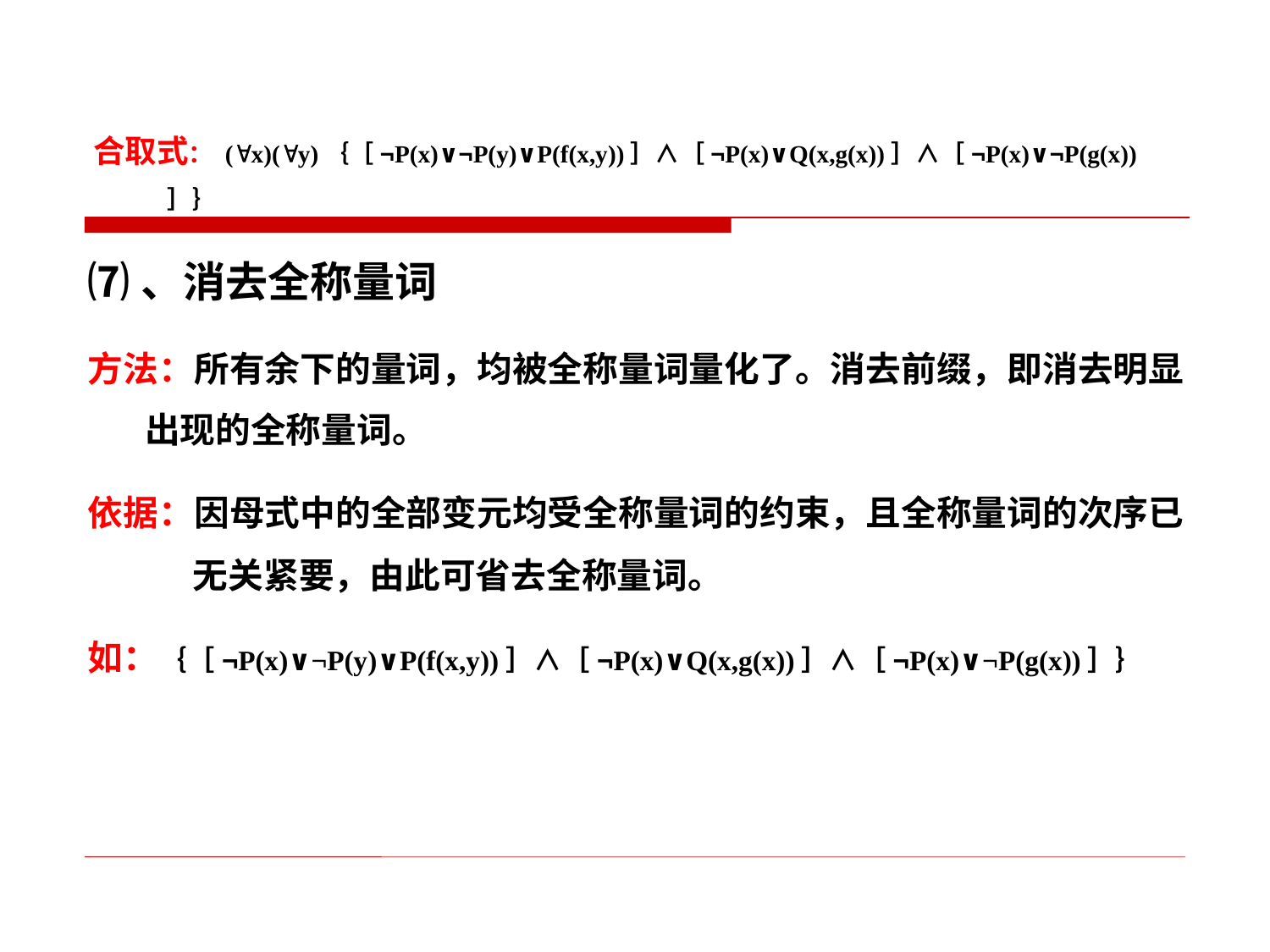

合取式： (∀x)(∀y)｛［¬P(x)∨¬P(y)∨P(f(x,y))］∧［¬P(x)∨Q(x,g(x))］∧［¬P(x)∨¬P(g(x))］｝
⑺、消去全称量词
方法：所有余下的量词，均被全称量词量化了。消去前缀，即消去明显
      出现的全称量词。
依据：因母式中的全部变元均受全称量词的约束，且全称量词的次序已
            无关紧要，由此可省去全称量词。
如：｛［¬P(x)∨¬P(y)∨P(f(x,y))］∧［¬P(x)∨Q(x,g(x))］∧［¬P(x)∨¬P(g(x))］｝